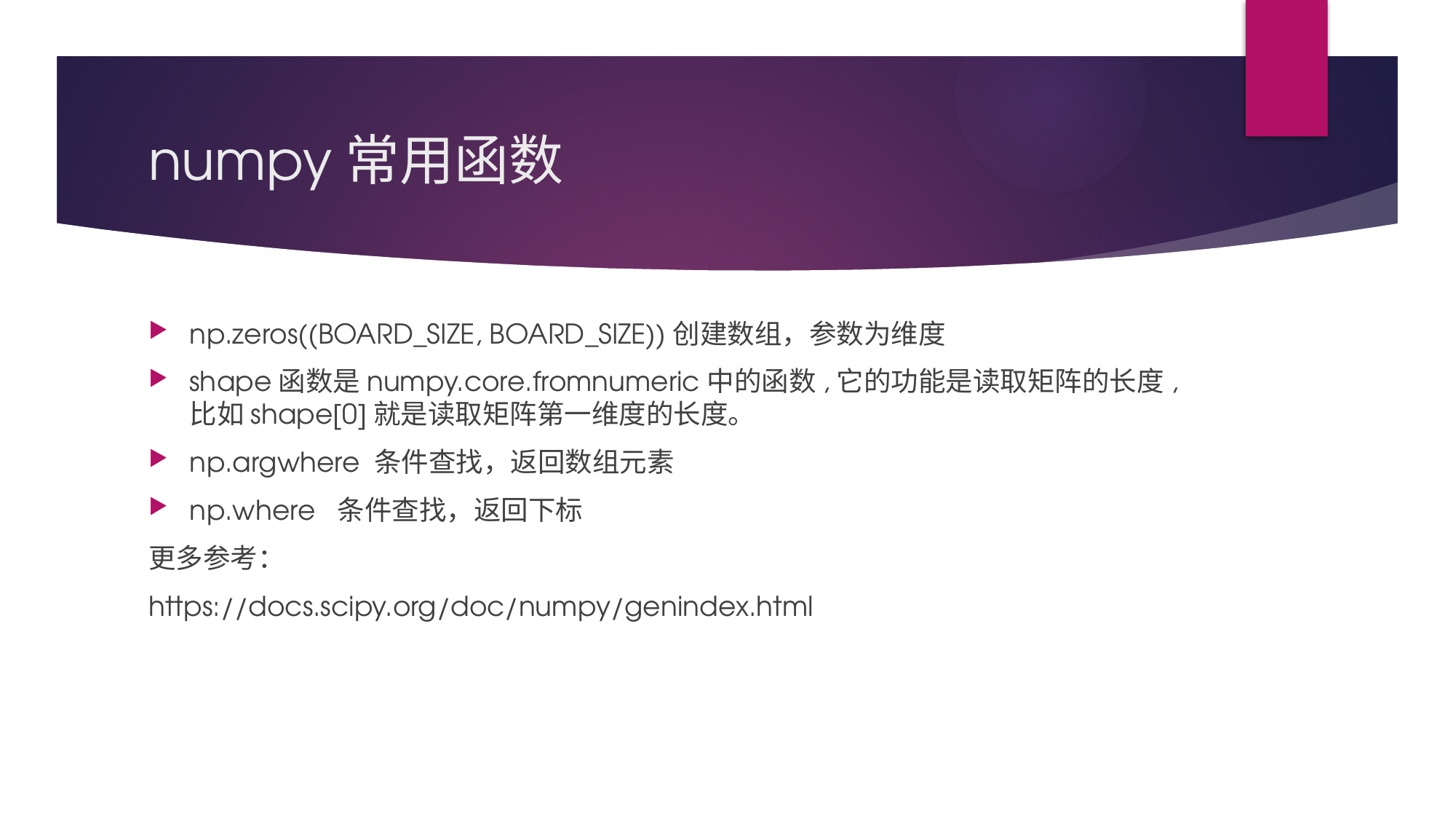

# numpy常用函数
np.zeros((BOARD_SIZE, BOARD_SIZE))创建数组，参数为维度
shape函数是numpy.core.fromnumeric中的函数,它的功能是读取矩阵的长度,比如shape[0]就是读取矩阵第一维度的长度。
np.argwhere 条件查找，返回数组元素
np.where  条件查找，返回下标
更多参考：
https://docs.scipy.org/doc/numpy/genindex.html